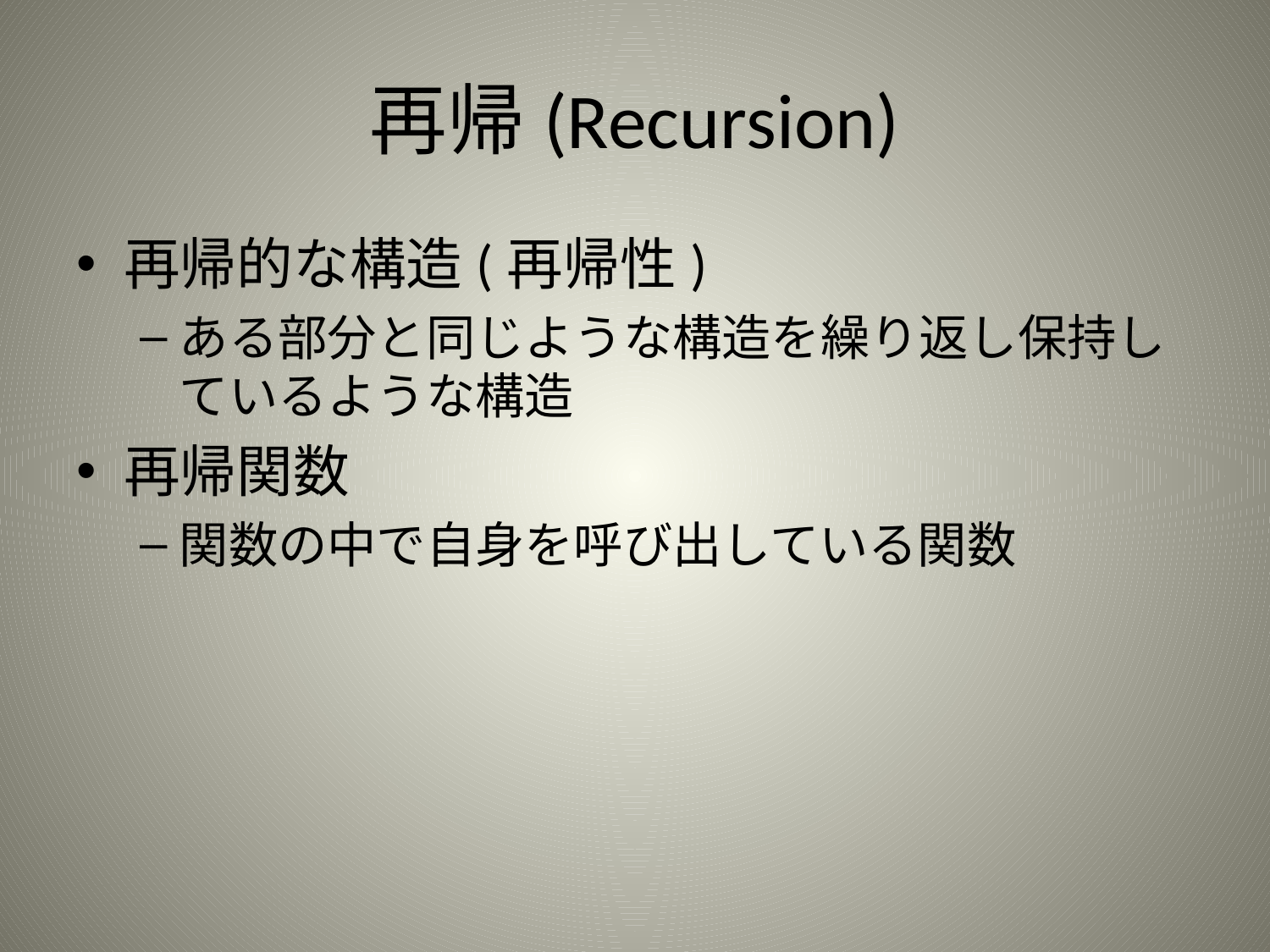

# 再帰(Recursion)
再帰的な構造(再帰性)
ある部分と同じような構造を繰り返し保持しているような構造
再帰関数
関数の中で自身を呼び出している関数